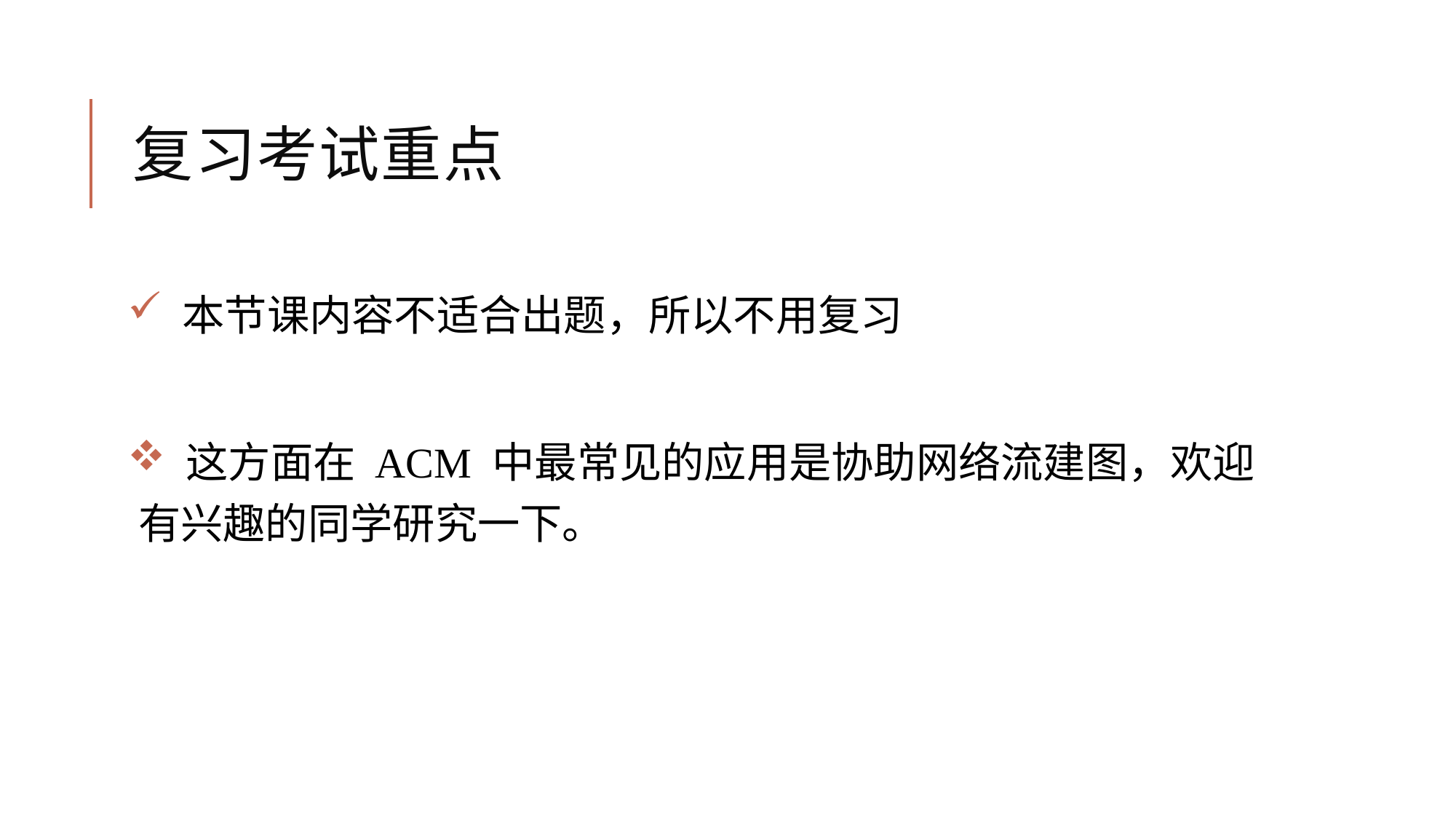

# 复习考试重点
 本节课内容不适合出题，所以不用复习

 这方面在 ACM 中最常见的应用是协助网络流建图，欢迎有兴趣的同学研究一下。